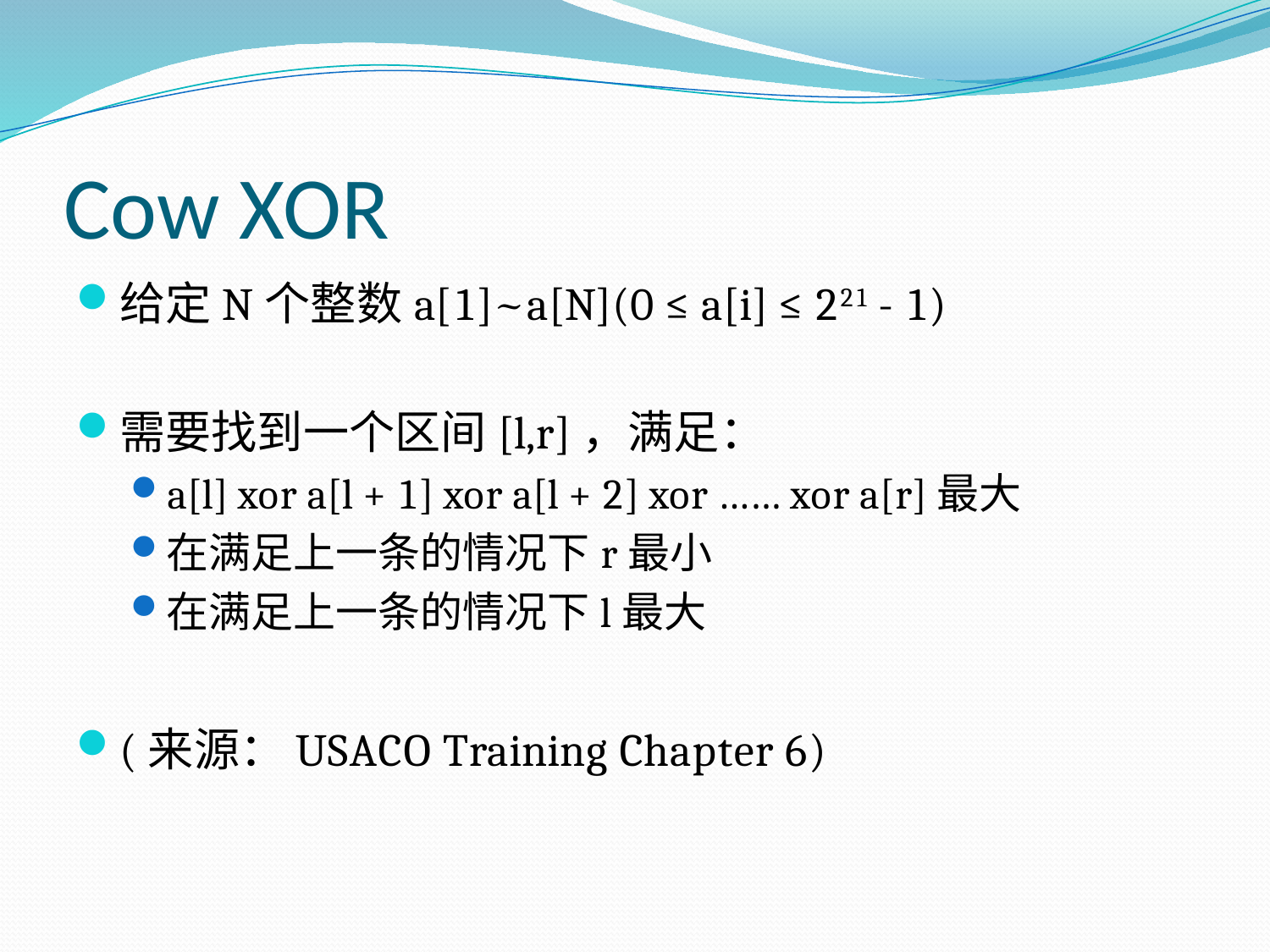

# Cow XOR
给定N个整数a[1]~a[N](0 ≤ a[i] ≤ 221 - 1)

需要找到一个区间[l,r]，满足：
a[l] xor a[l + 1] xor a[l + 2] xor …… xor a[r]最大
在满足上一条的情况下r最小
在满足上一条的情况下l最大

(来源：USACO Training Chapter 6)